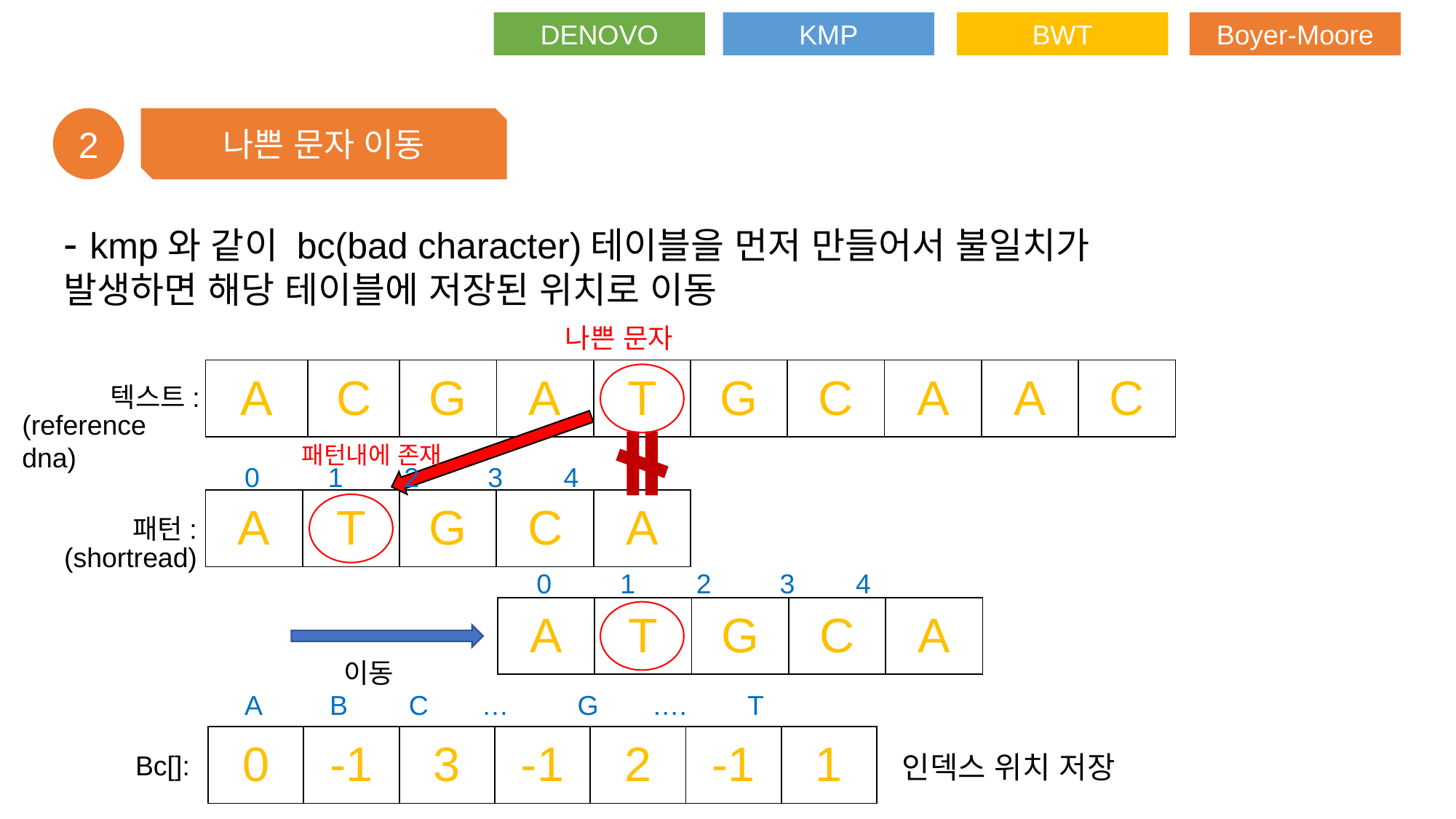

DENOVO
KMP
BWT
Boyer-Moore
2
나쁜 문자 이동
- kmp와 같이 bc(bad character)테이블을 먼저 만들어서 불일치가 발생하면 해당 테이블에 저장된 위치로 이동
나쁜 문자
| A | C | G | A | T | G | C | A | A | C |
| --- | --- | --- | --- | --- | --- | --- | --- | --- | --- |

텍스트:
(reference dna)
패턴내에 존재

0         1        2         3        4
| A | T | G | C | A |
| --- | --- | --- | --- | --- |

패턴:
(shortread)
0         1        2         3        4
| A | T | G | C | A |
| --- | --- | --- | --- | --- |

이동
A         B        C       …         G       ….        T
| 0 | -1 | 3 | -1 | 2 | -1 | 1 |
| --- | --- | --- | --- | --- | --- | --- |
Bc[]:
인덱스 위치 저장